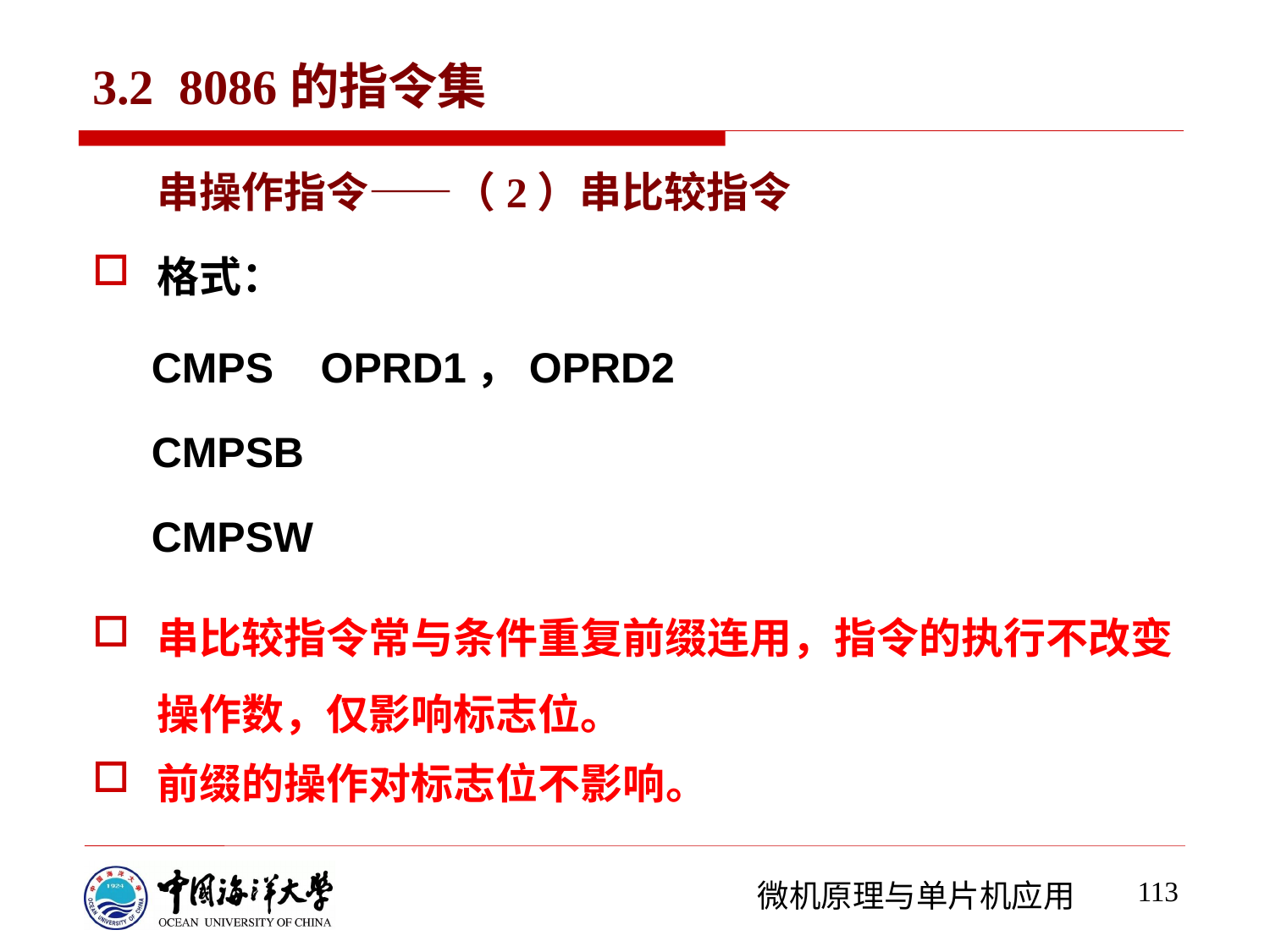

# 3.2  8086的指令集
串操作指令——（2）串比较指令
格式：
     CMPS    OPRD1，OPRD2
     CMPSB
     CMPSW
串比较指令常与条件重复前缀连用，指令的执行不改变操作数，仅影响标志位。
前缀的操作对标志位不影响。

113